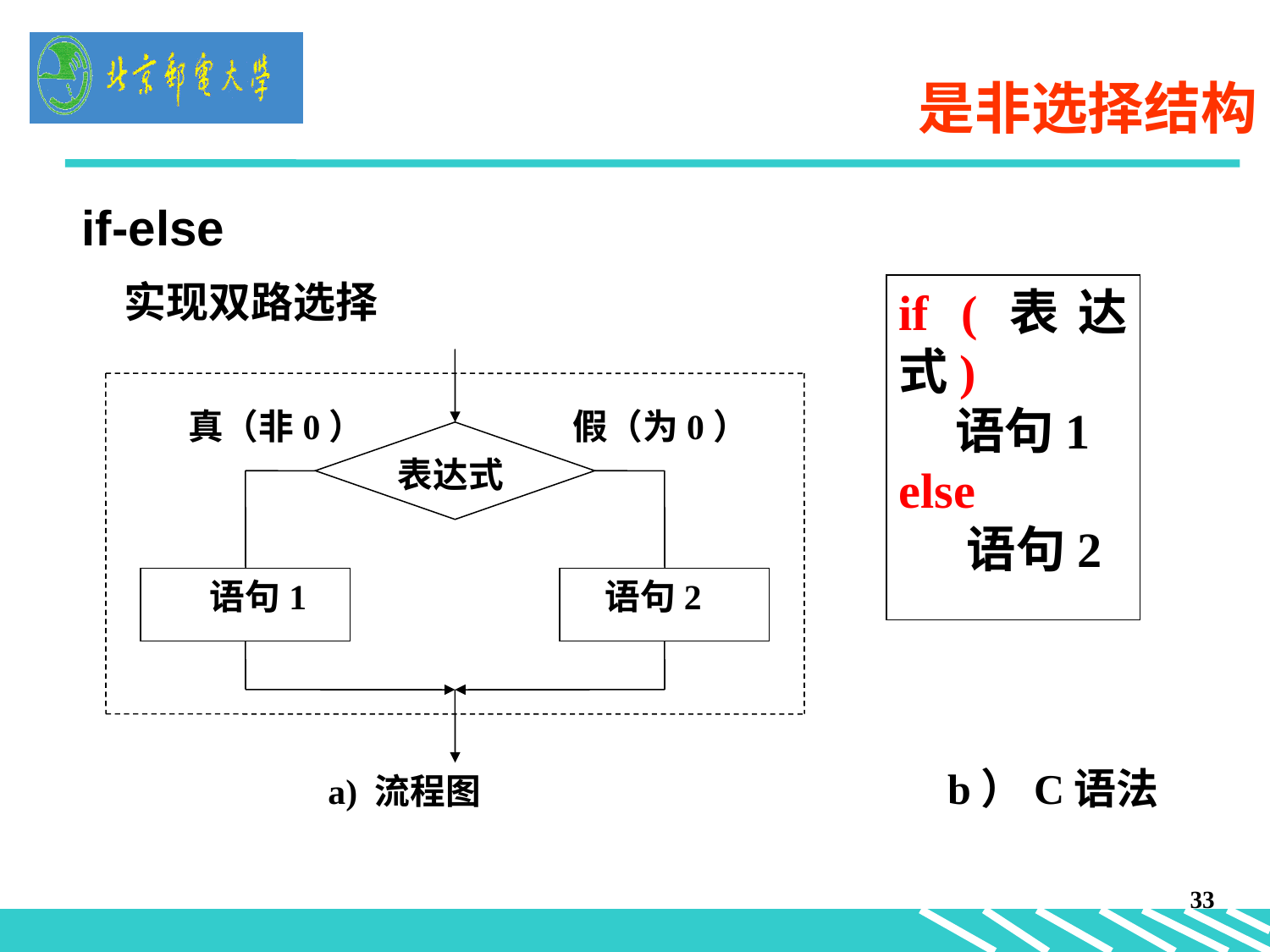

是非选择结构
if-else

实现双路选择
if (表达式)
    语句1
else
     语句2

真（非0）
假（为0）
表达式

      语句1
   语句2

a) 流程图
b）C语法
33